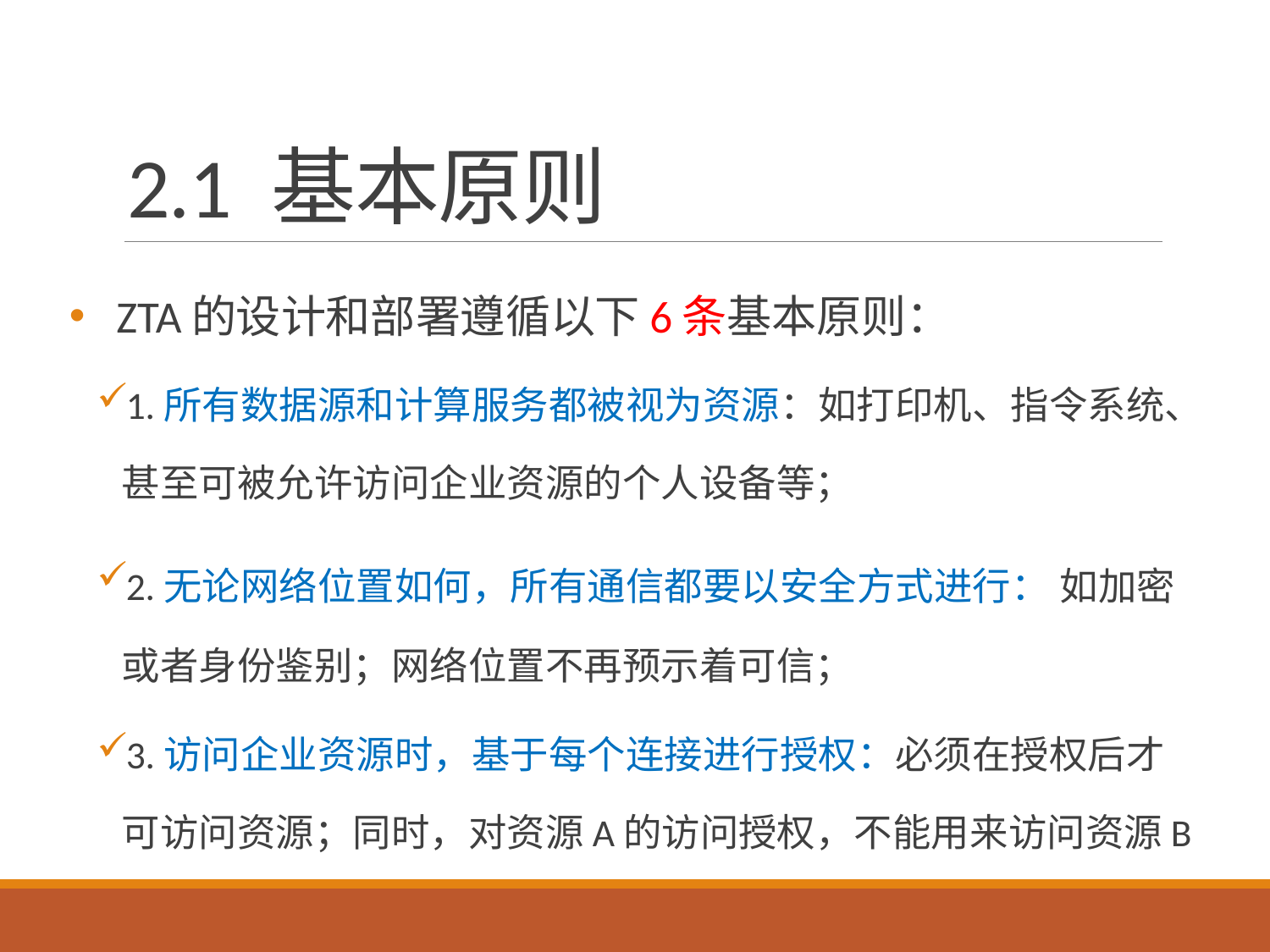

# 2.1 基本原则
ZTA的设计和部署遵循以下6条基本原则：
1.所有数据源和计算服务都被视为资源：如打印机、指令系统、甚至可被允许访问企业资源的个人设备等；
2.无论网络位置如何，所有通信都要以安全方式进行： 如加密或者身份鉴别；网络位置不再预示着可信；
3.访问企业资源时，基于每个连接进行授权：必须在授权后才可访问资源；同时，对资源A的访问授权，不能用来访问资源B

58